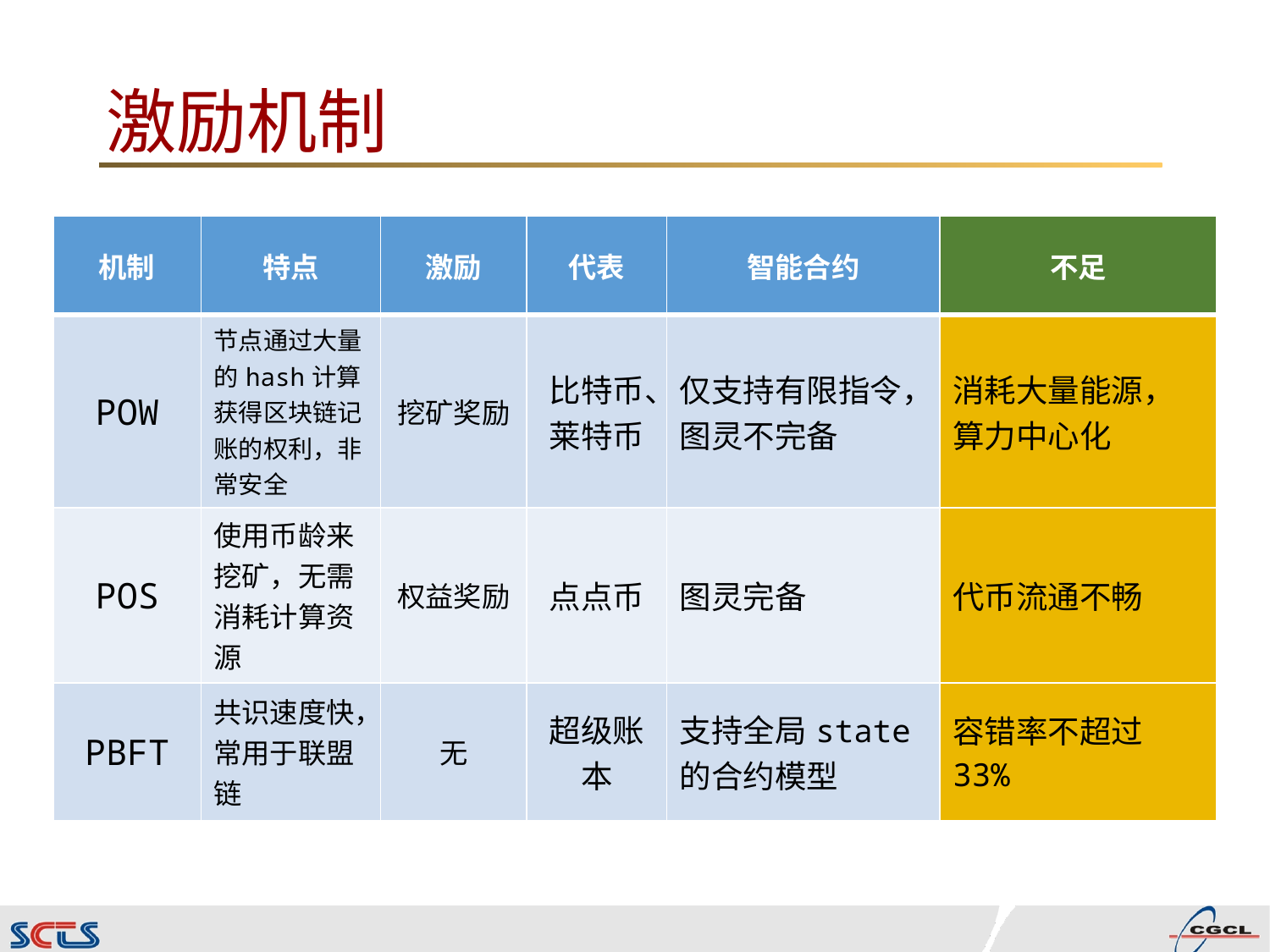

激励机制
| 机制 | 特点 | 激励 | 代表 | 智能合约 | 不足 |
| --- | --- | --- | --- | --- | --- |
| POW | 节点通过大量的hash计算获得区块链记账的权利，非常安全 | 挖矿奖励 | 比特币、莱特币 | 仅支持有限指令，图灵不完备 | 消耗大量能源，算力中心化 |
| POS | 使用币龄来挖矿，无需消耗计算资源 | 权益奖励 | 点点币 | 图灵完备 | 代币流通不畅 |
| PBFT | 共识速度快，常用于联盟链 | 无 | 超级账本 | 支持全局state的合约模型 | 容错率不超过33% |